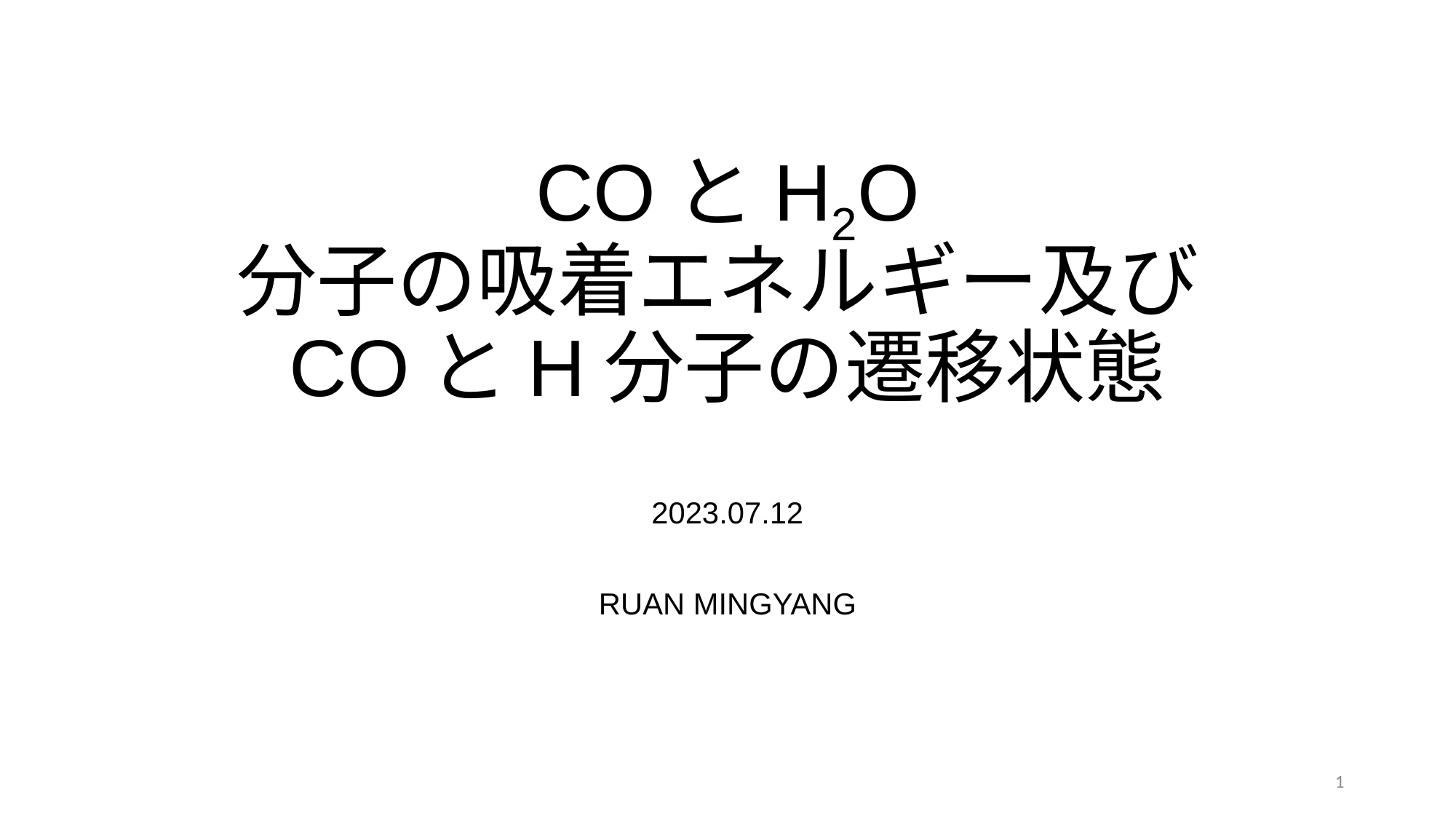

# COとH2O 分子の吸着エネルギー及びCOとH分子の遷移状態
2023.07.12
RUAN MINGYANG
1